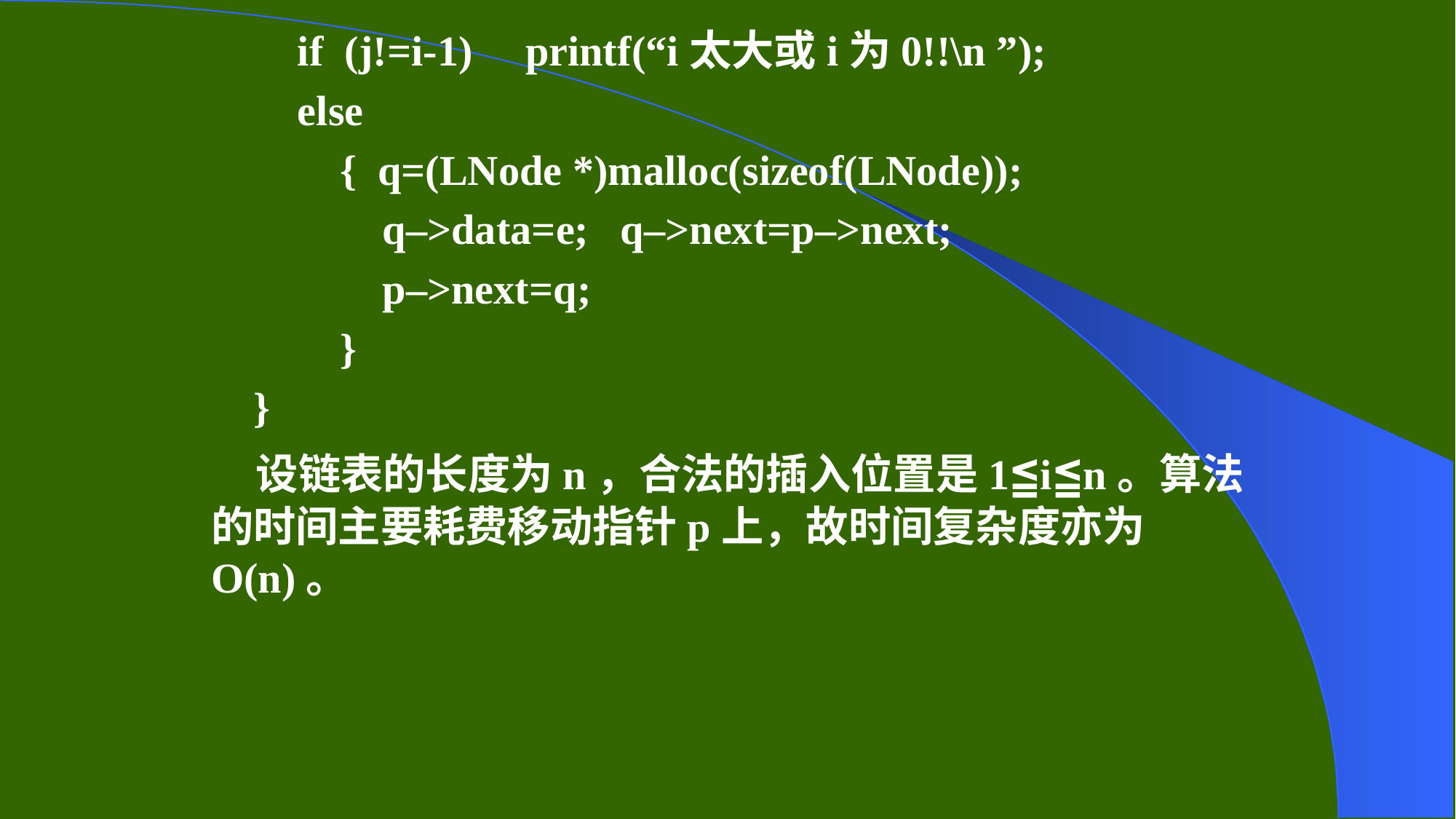

if  (j!=i-1)     printf(“i太大或i为0!!\n ”);
else
{  q=(LNode *)malloc(sizeof(LNode));
q–>data=e;   q–>next=p–>next;
p–>next=q;
}
}
   设链表的长度为n，合法的插入位置是1≦i≦n。算法的时间主要耗费移动指针p上，故时间复杂度亦为O(n)。